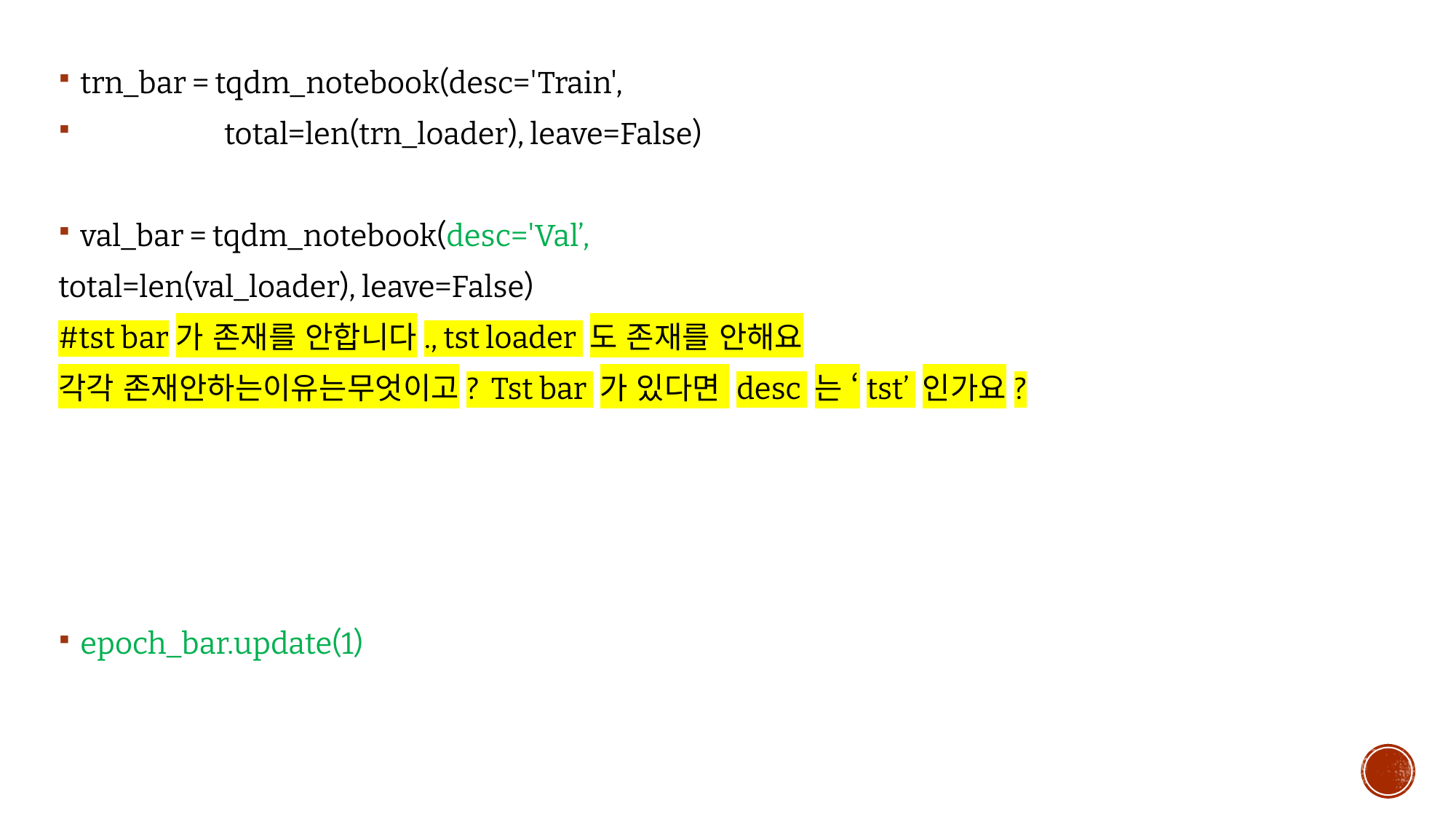

trn_bar = tqdm_notebook(desc='Train',
                        total=len(trn_loader), leave=False)

val_bar = tqdm_notebook(desc='Val’,
total=len(val_loader), leave=False)
#tst bar가 존재를 안합니다., tst loader 도 존재를 안해요
각각 존재안하는이유는무엇이고?  Tst bar 가 있다면 desc 는 ‘tst’ 인가요?

epoch_bar.update(1)